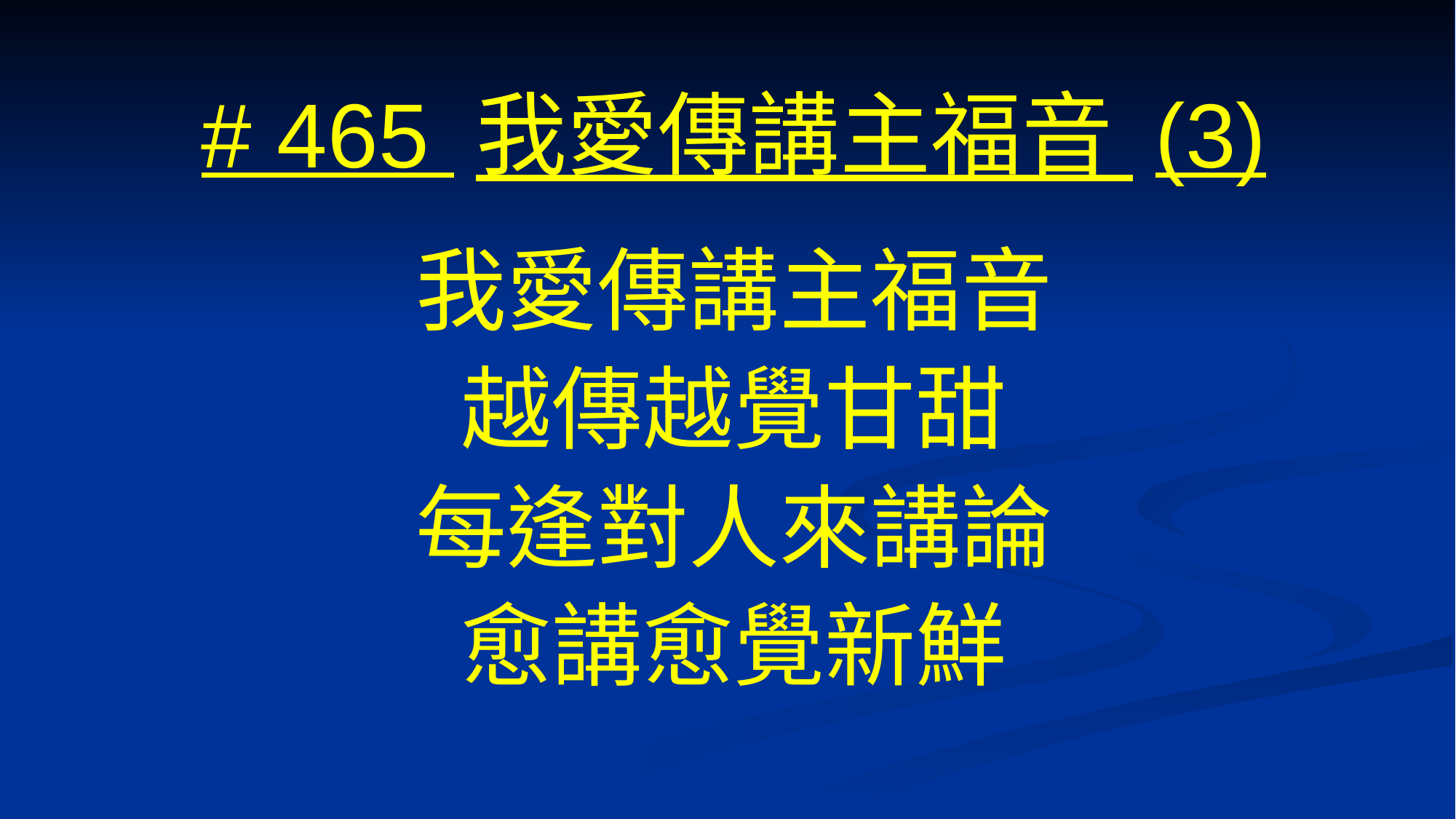

# # 465 我愛傳講主福音 (3)
我愛傳講主福音
越傳越覺甘甜
每逢對人來講論
愈講愈覺新鮮